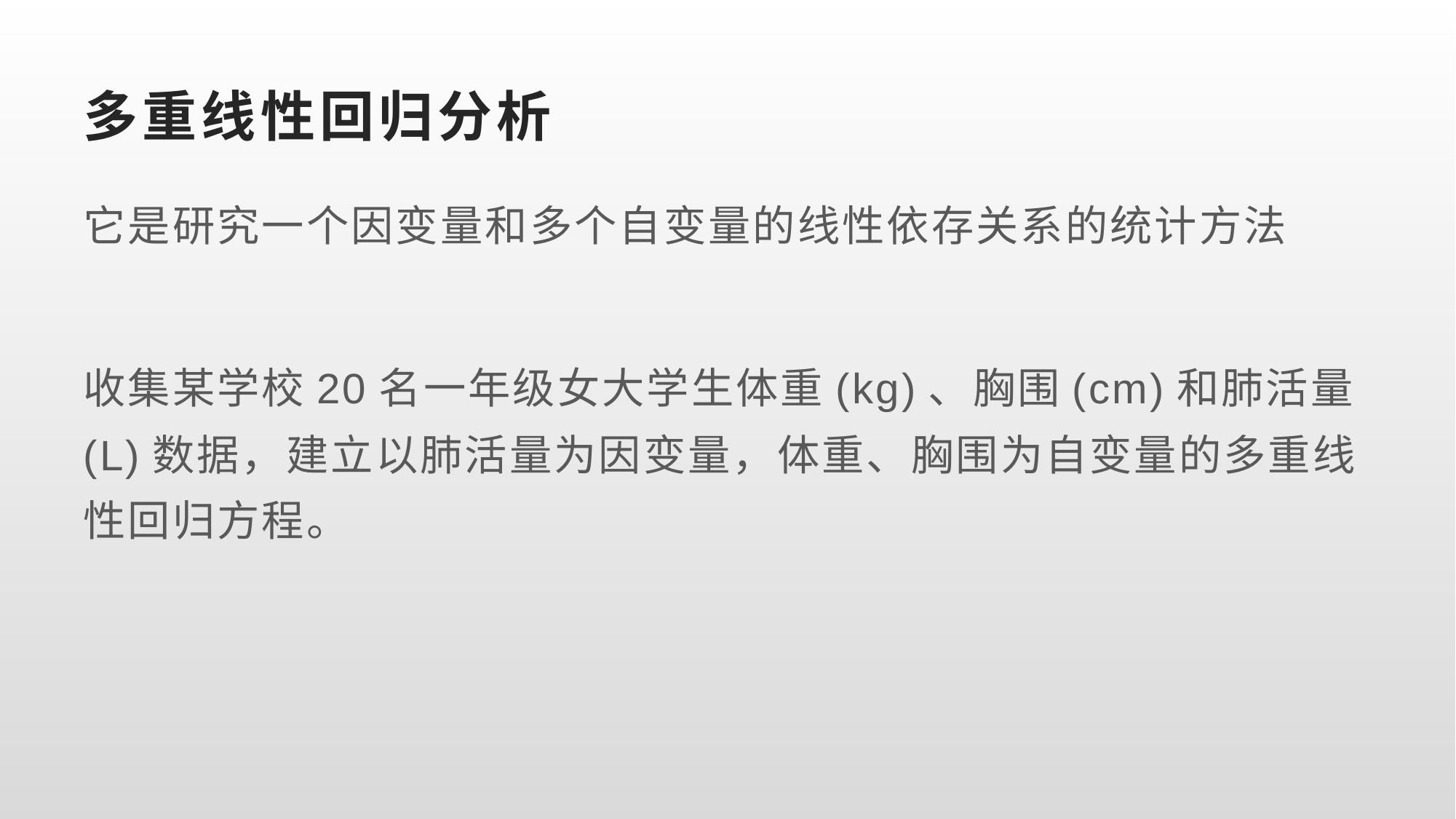

# 多重线性回归分析
它是研究一个因变量和多个自变量的线性依存关系的统计方法

收集某学校20名一年级女大学生体重(kg)、胸围(cm)和肺活量(L)数据，建立以肺活量为因变量，体重、胸围为自变量的多重线性回归方程。